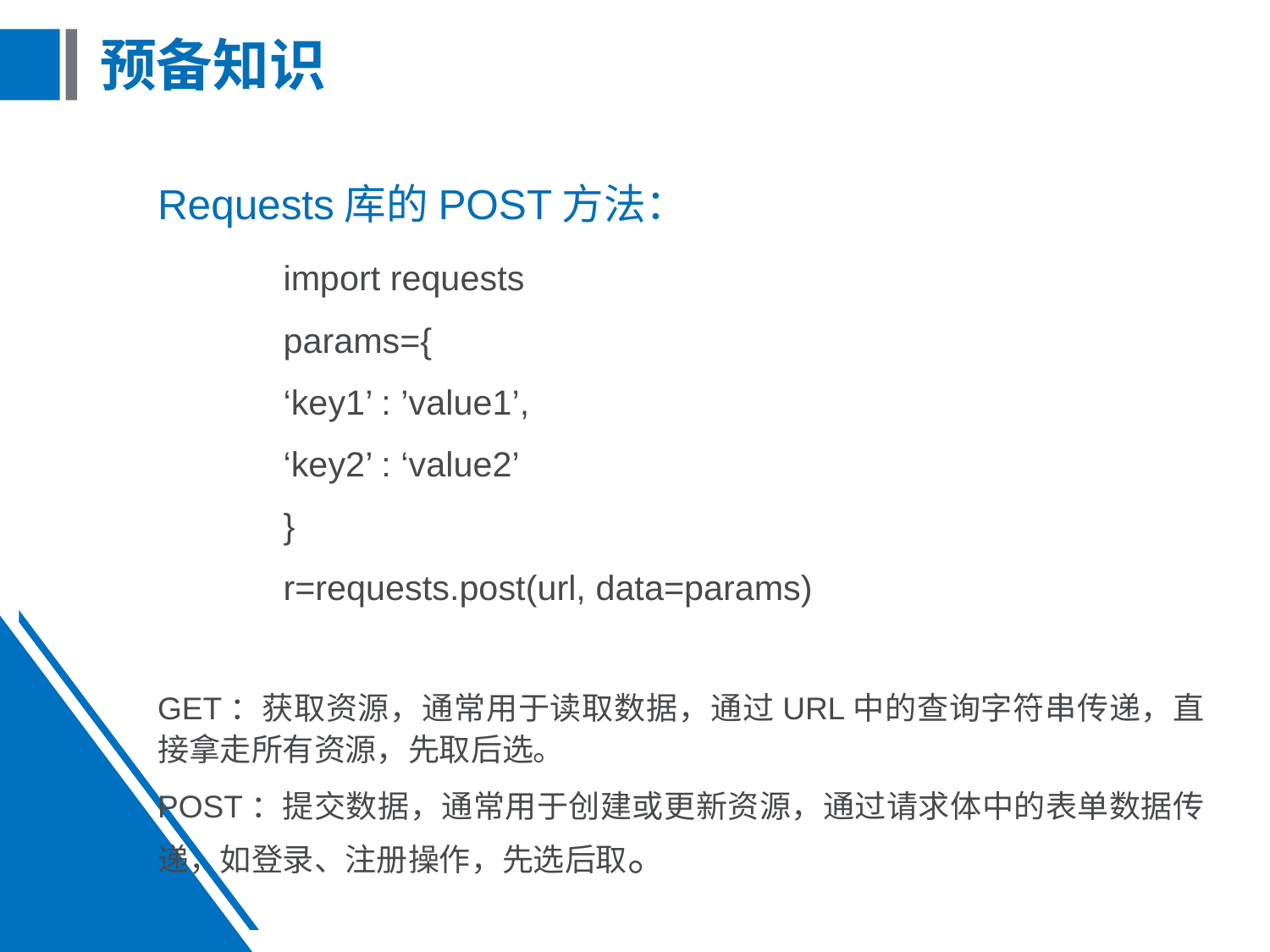

# 预备知识
Requests库的POST方法：
	import requests
	params={
		‘key1’ : ’value1’,
		‘key2’ : ‘value2’
	}
 	r=requests.post(url, data=params)

GET：获取资源，通常用于读取数据，通过URL中的查询字符串传递，直接拿走所有资源，先取后选。
POST：提交数据，通常用于创建或更新资源，通过请求体中的表单数据传递，如登录、注册操作，先选后取。

5